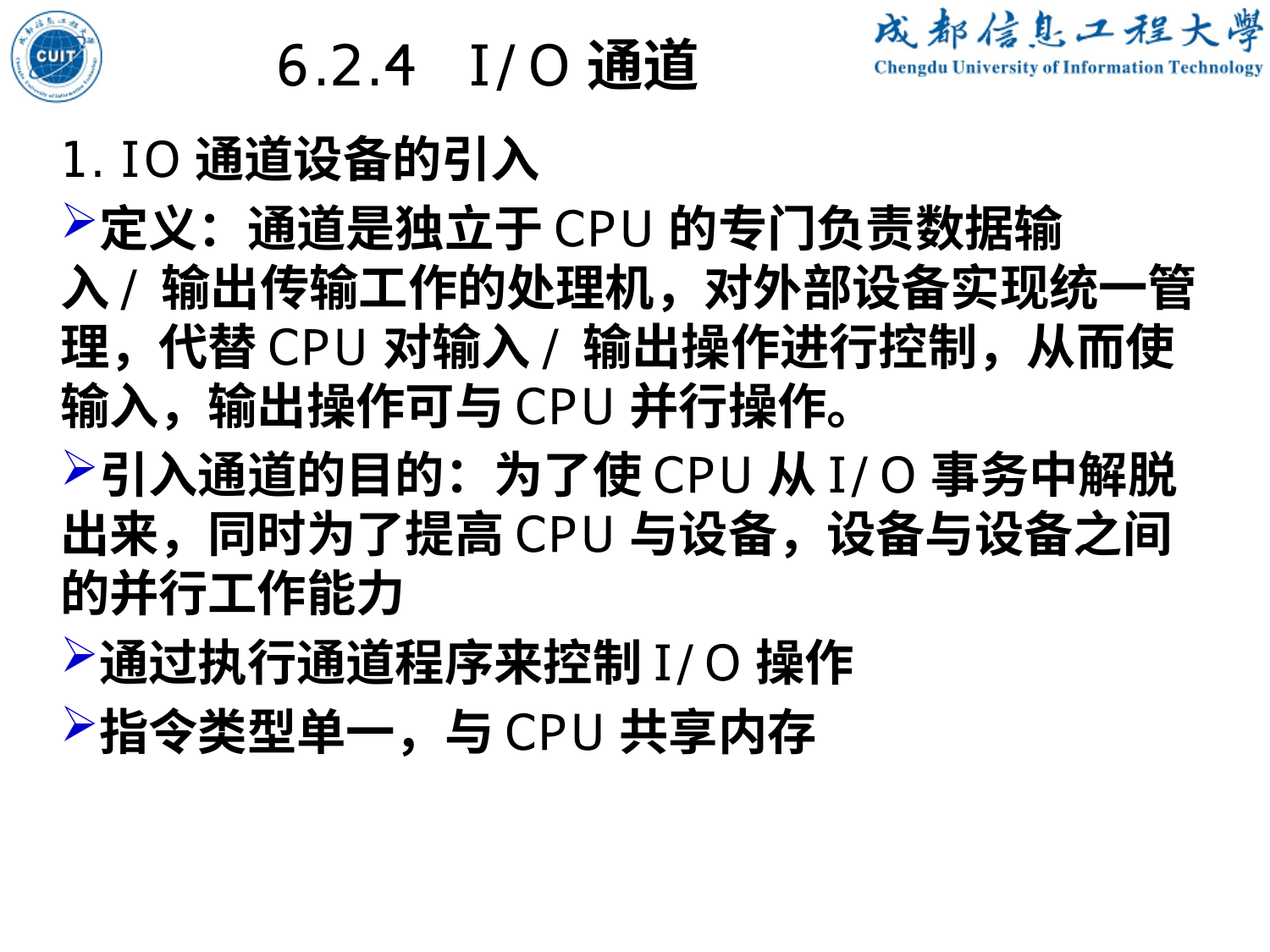

6.2.4   I/O通道
1. IO通道设备的引入
定义：通道是独立于CPU的专门负责数据输入/输出传输工作的处理机，对外部设备实现统一管理，代替CPU对输入/输出操作进行控制，从而使输入，输出操作可与CPU并行操作。
引入通道的目的：为了使CPU从I/O事务中解脱出来，同时为了提高CPU与设备，设备与设备之间的并行工作能力
通过执行通道程序来控制I/O操作
指令类型单一，与CPU共享内存